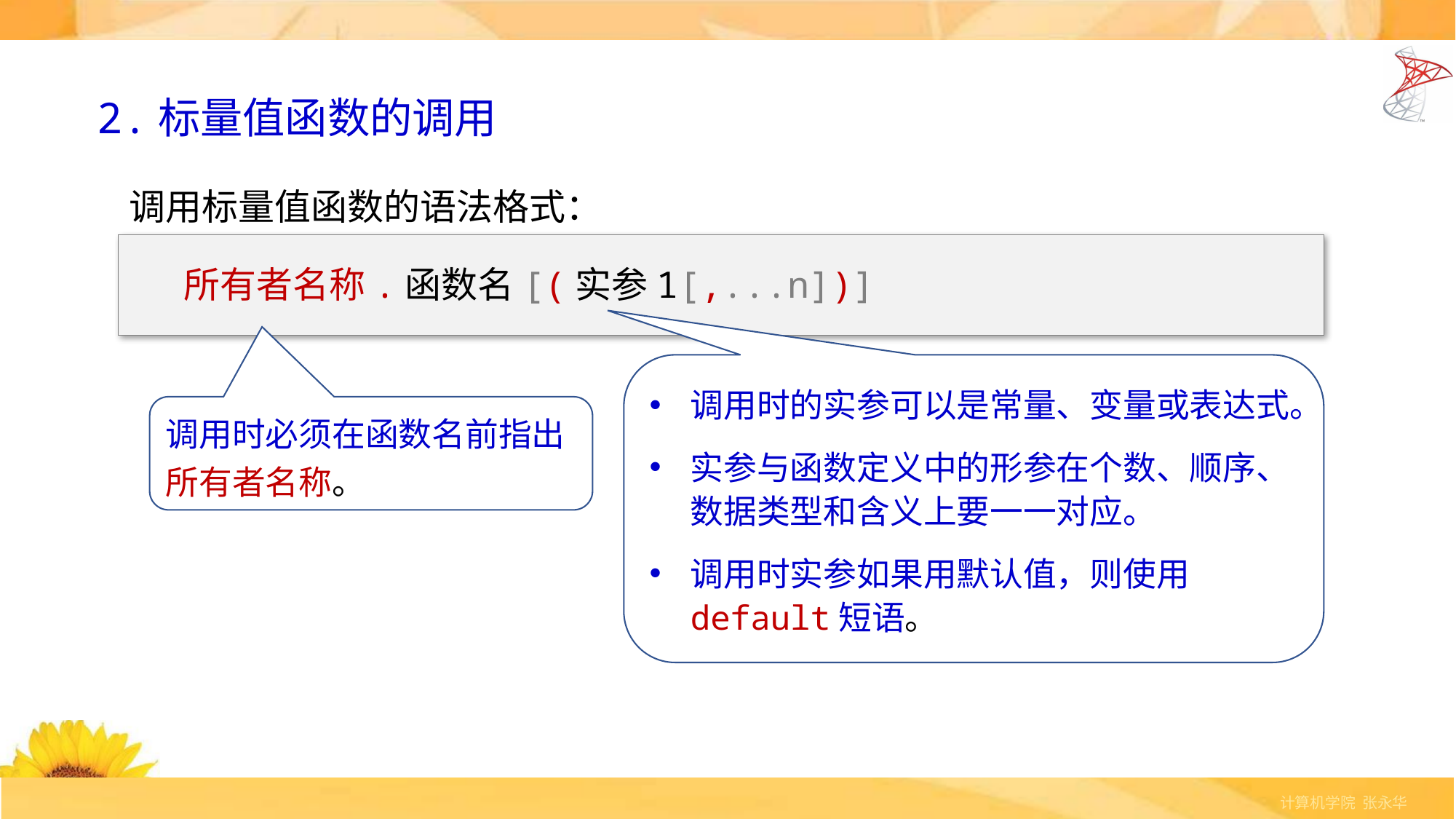

# 2.标量值函数的调用
调用标量值函数的语法格式：
所有者名称.函数名[(实参1[,...n])]
调用时的实参可以是常量、变量或表达式。
实参与函数定义中的形参在个数、顺序、数据类型和含义上要一一对应。
调用时实参如果用默认值，则使用 default短语。
调用时必须在函数名前指出所有者名称。